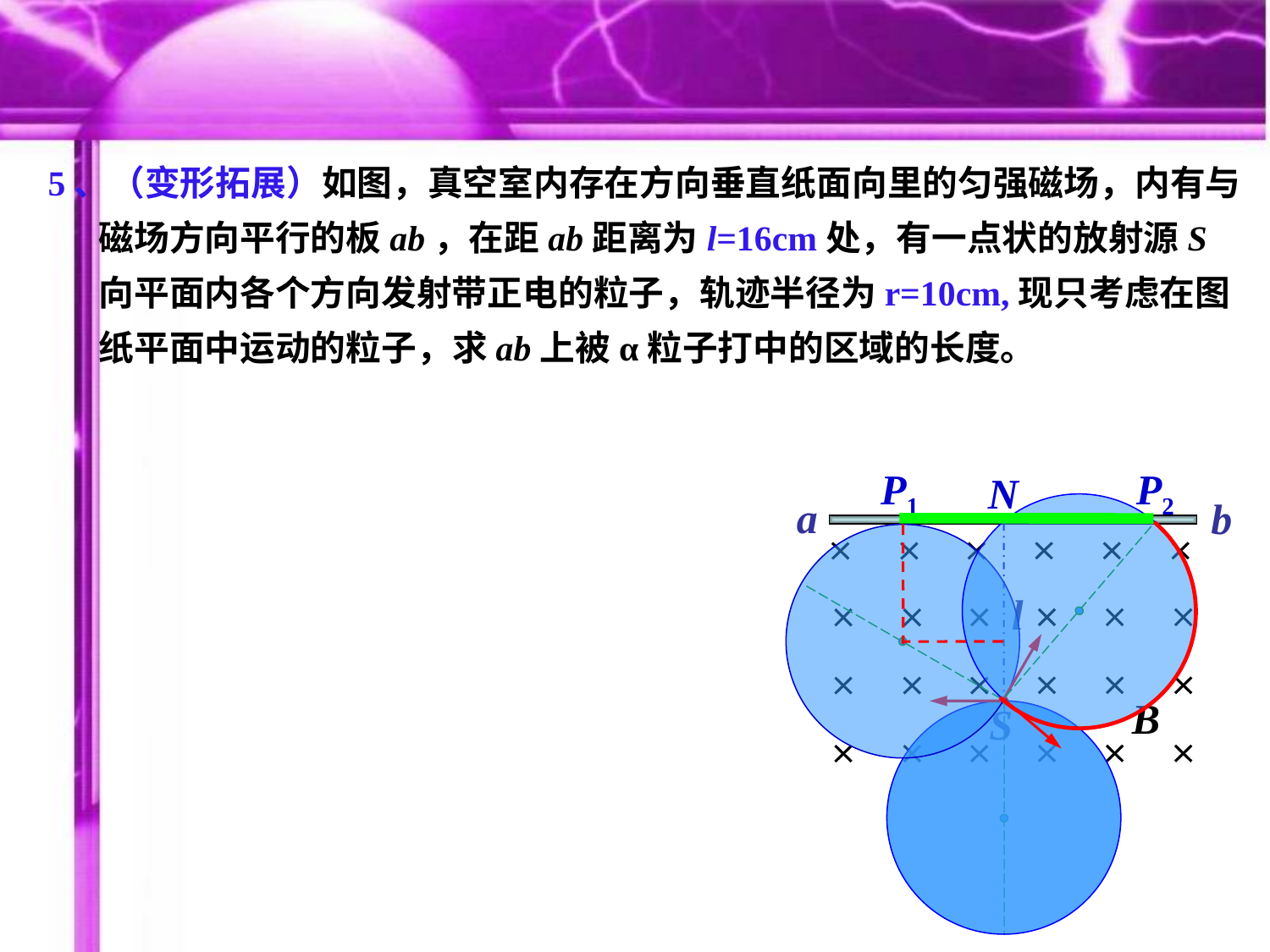

5、（变形拓展）如图，真空室内存在方向垂直纸面向里的匀强磁场，内有与磁场方向平行的板ab，在距ab距离为l=16cm处，有一点状的放射源S向平面内各个方向发射带正电的粒子，轨迹半径为r=10cm,现只考虑在图纸平面中运动的粒子，求ab上被α粒子打中的区域的长度。
P1
P2
N
a
 b

 l

 B
S